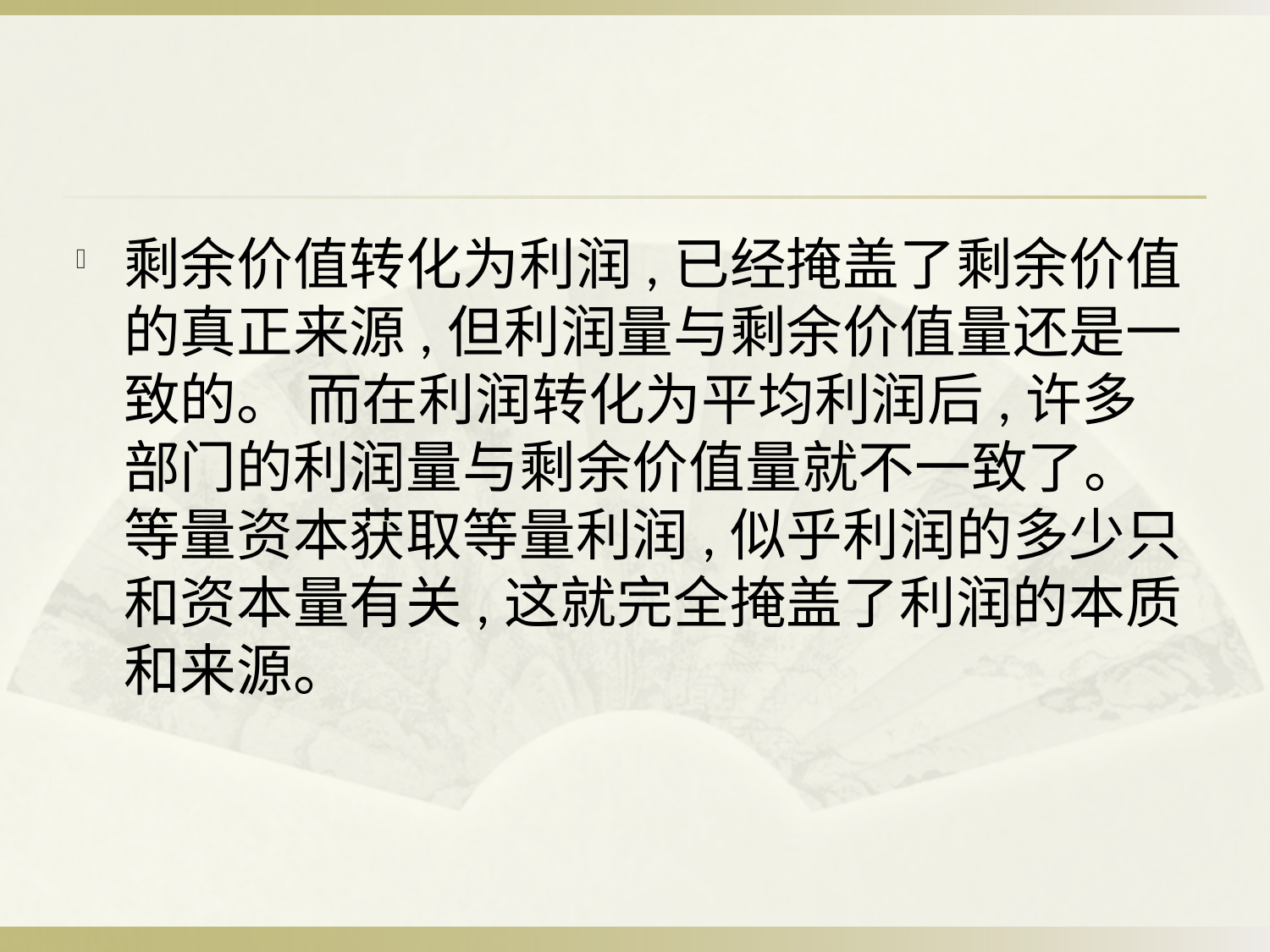

#
剩余价值转化为利润,已经掩盖了剩余价值的真正来源,但利润量与剩余价值量还是一致的。 而在利润转化为平均利润后,许多部门的利润量与剩余价值量就不一致了。等量资本获取等量利润,似乎利润的多少只和资本量有关,这就完全掩盖了利润的本质和来源。